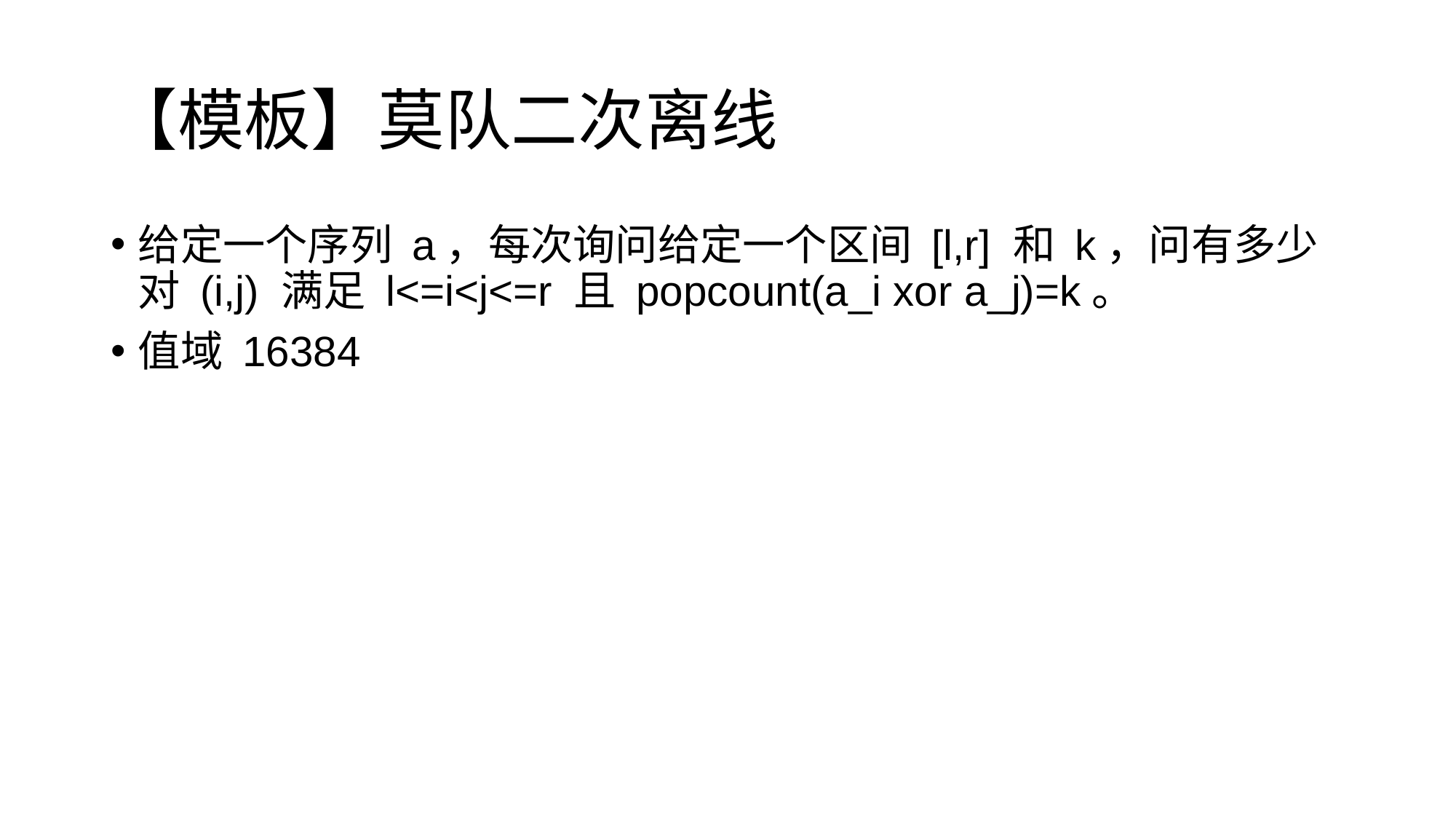

# 【模板】莫队二次离线
给定一个序列 a，每次询问给定一个区间 [l,r] 和 k，问有多少对 (i,j) 满足 l<=i<j<=r 且 popcount(a_i xor a_j)=k。
值域 16384